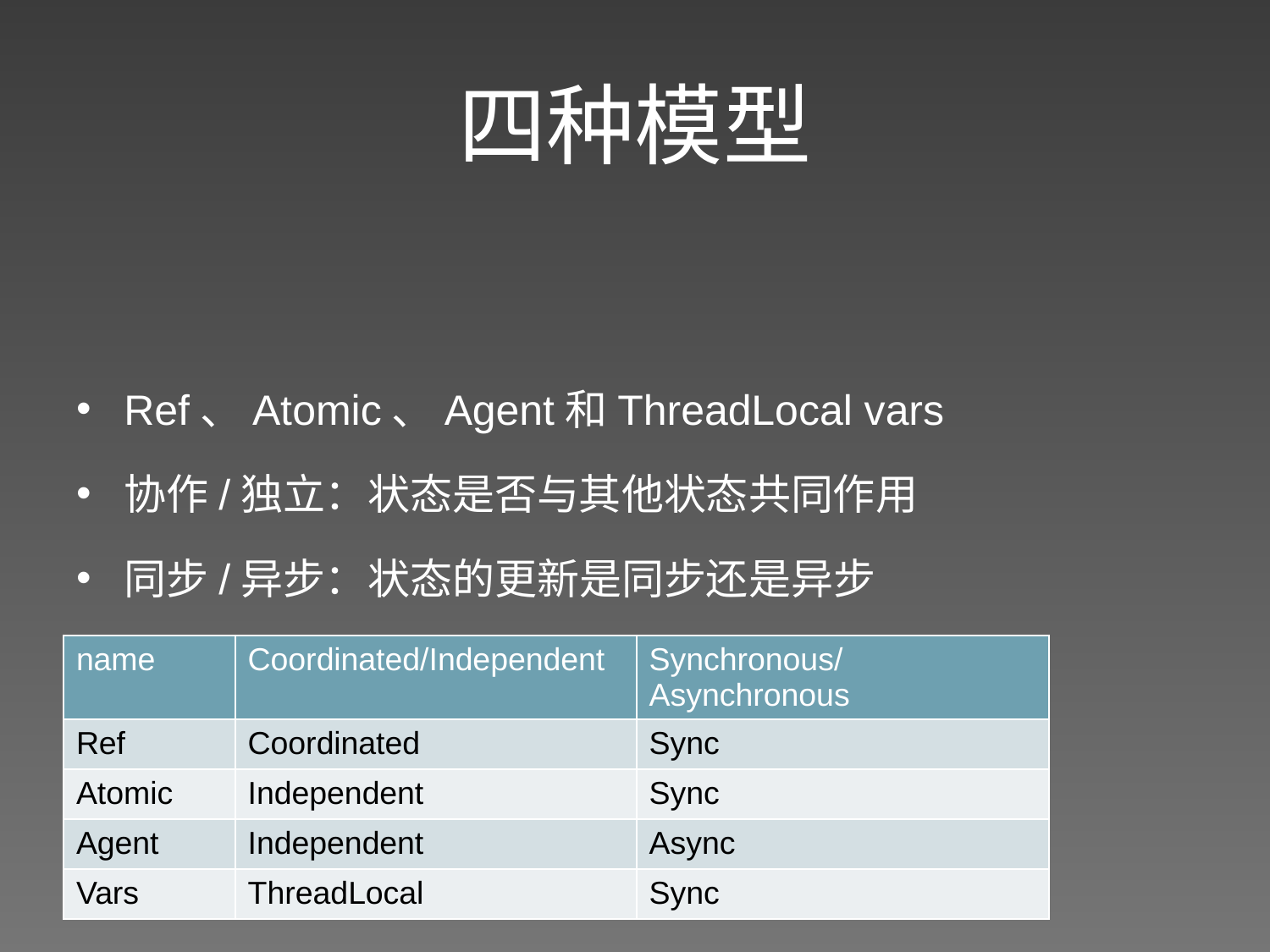

# 四种模型
Ref、Atomic、Agent和ThreadLocal vars
协作/独立：状态是否与其他状态共同作用
同步/异步：状态的更新是同步还是异步

| name | Coordinated/Independent | Synchronous/Asynchronous |
| --- | --- | --- |
| Ref | Coordinated | Sync |
| Atomic | Independent | Sync |
| Agent | Independent | Async |
| Vars | ThreadLocal | Sync |